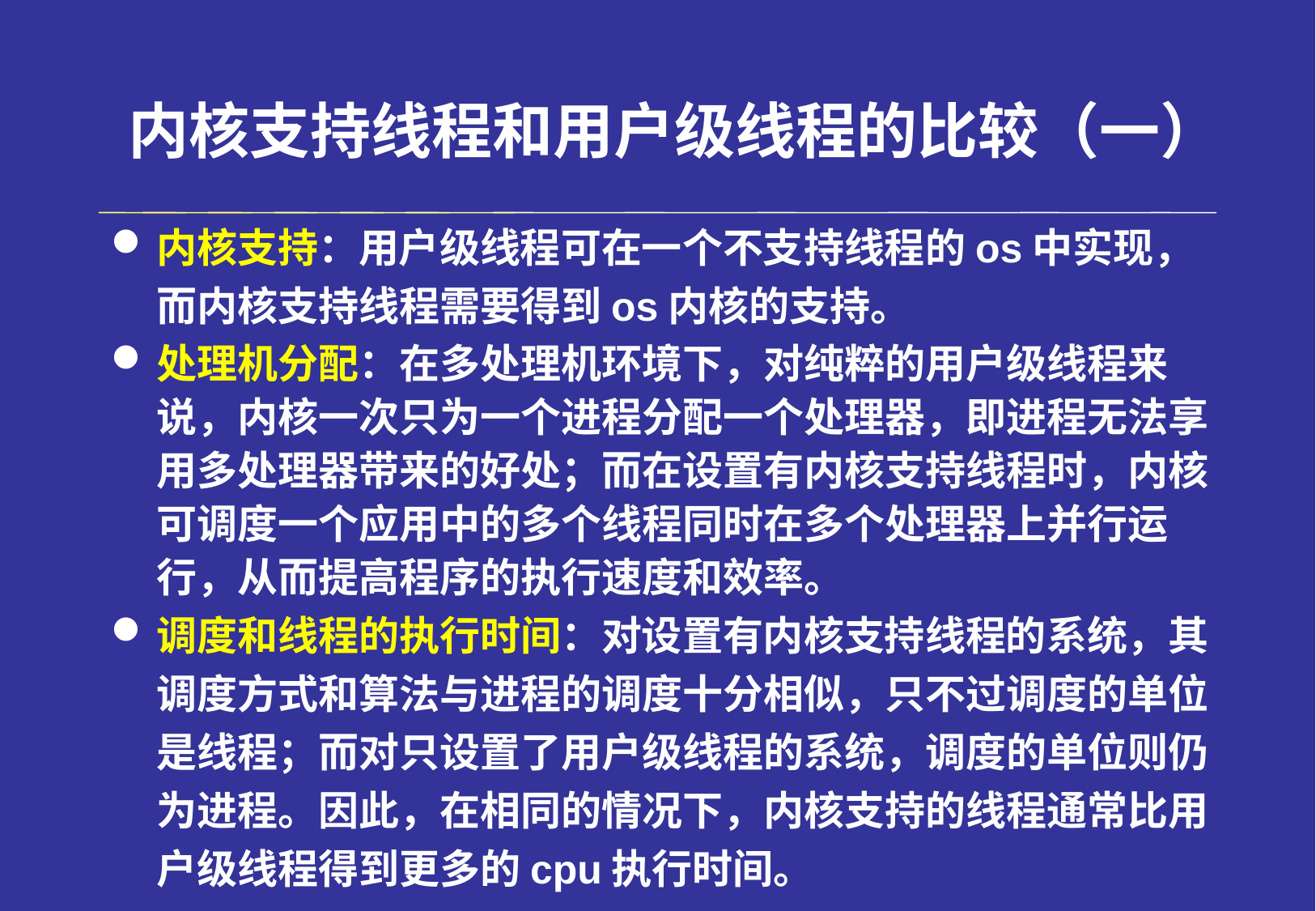

# 内核支持线程和用户级线程的比较（一）
内核支持：用户级线程可在一个不支持线程的os中实现，而内核支持线程需要得到os内核的支持。
处理机分配：在多处理机环境下，对纯粹的用户级线程来说，内核一次只为一个进程分配一个处理器，即进程无法享用多处理器带来的好处；而在设置有内核支持线程时，内核可调度一个应用中的多个线程同时在多个处理器上并行运行，从而提高程序的执行速度和效率。
调度和线程的执行时间：对设置有内核支持线程的系统，其调度方式和算法与进程的调度十分相似，只不过调度的单位是线程；而对只设置了用户级线程的系统，调度的单位则仍为进程。因此，在相同的情况下，内核支持的线程通常比用户级线程得到更多的cpu执行时间。